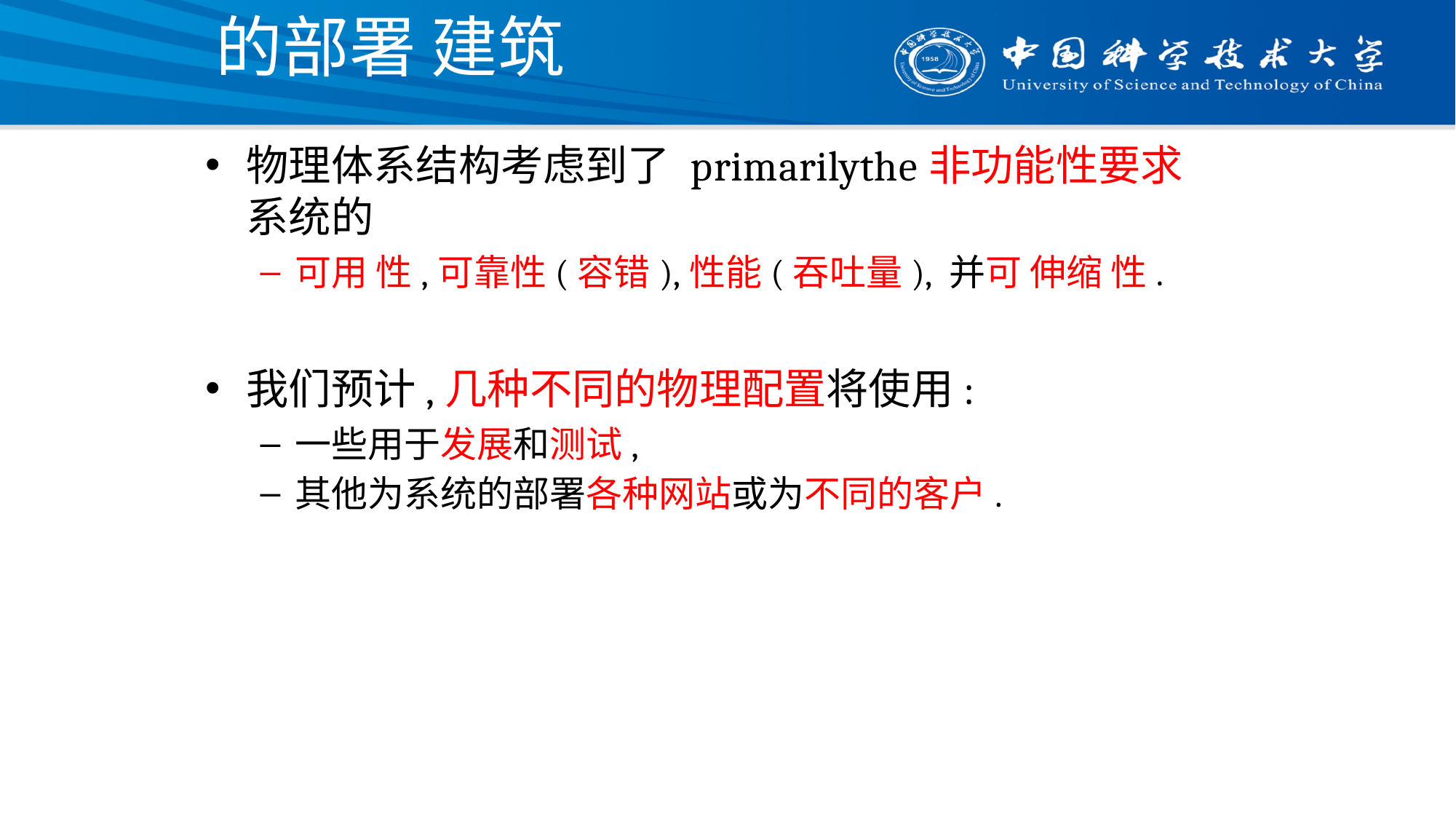

# 的部署 建筑
物理体系结构考虑到了 primarilythe非功能性要求系统的
可用 性,可靠性(容错),性能(吞吐量), 并可 伸缩 性.

我们预计,几种不同的物理配置将使用:
一些用于发展和测试,
其他为系统的部署各种网站或为不同的客户.